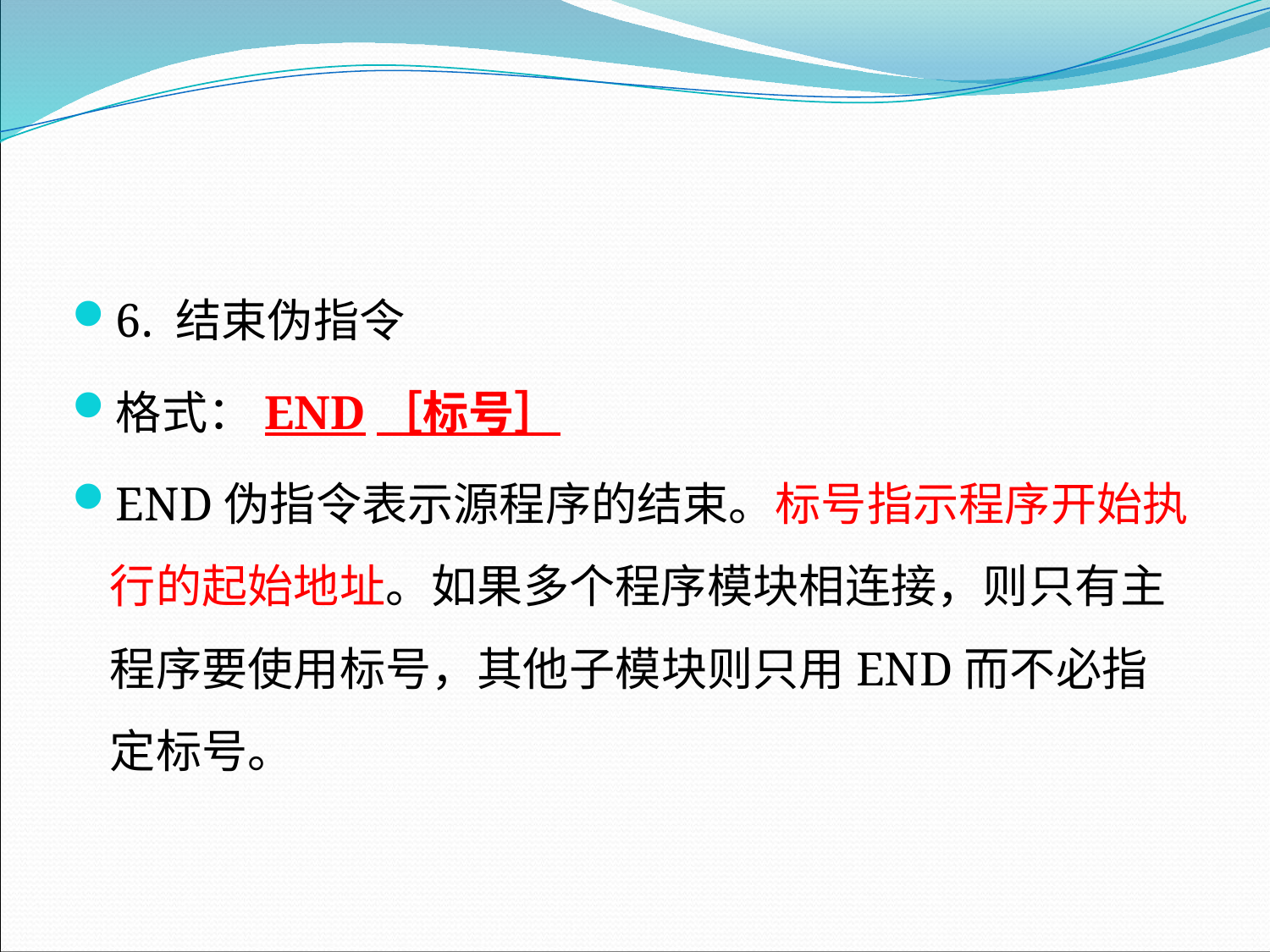

#
6. 结束伪指令
格式：END［标号］
END伪指令表示源程序的结束。标号指示程序开始执行的起始地址。如果多个程序模块相连接，则只有主程序要使用标号，其他子模块则只用END而不必指定标号。